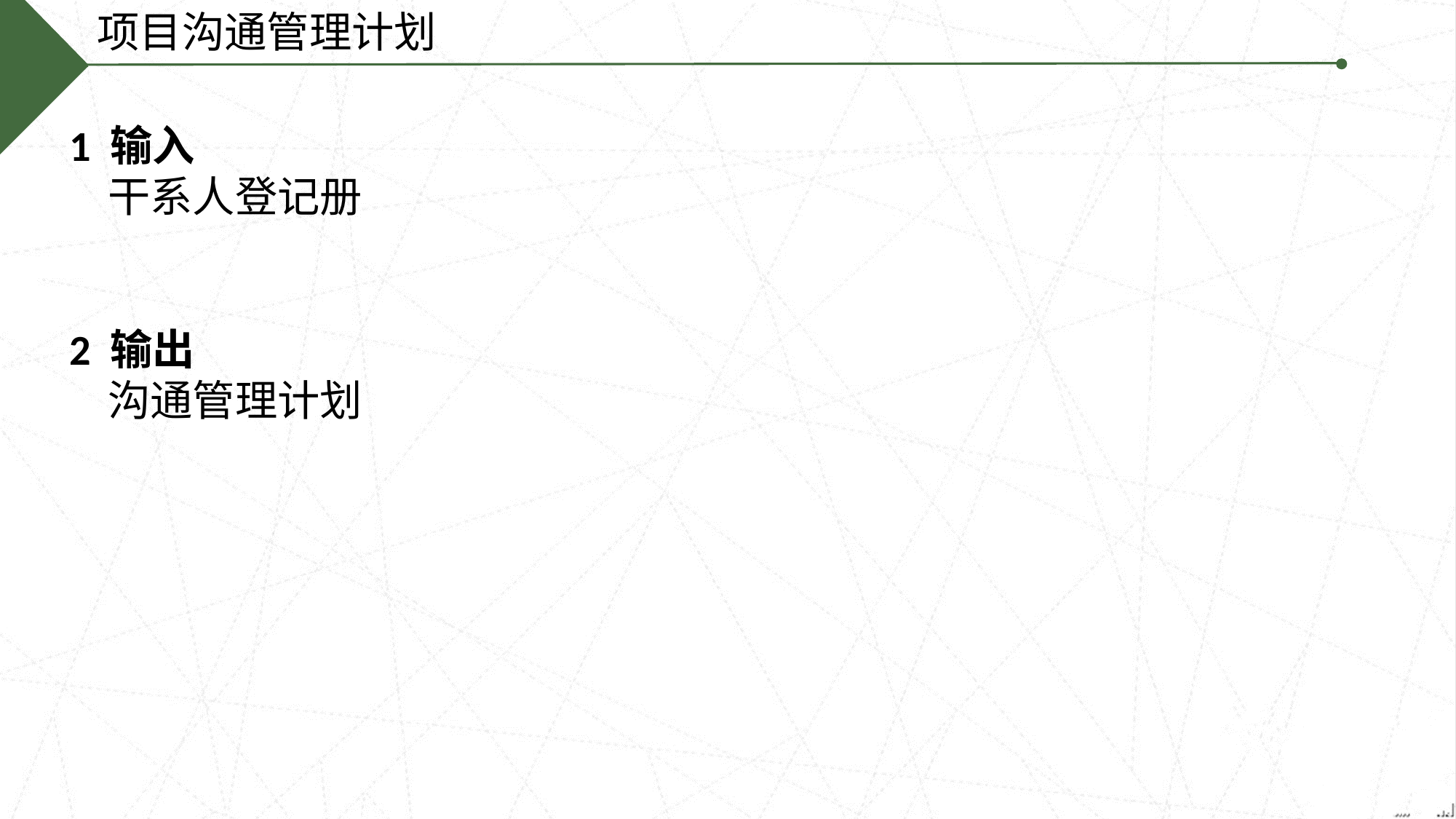

项目沟通管理计划

1 输入
   干系人登记册

2 输出
   沟通管理计划